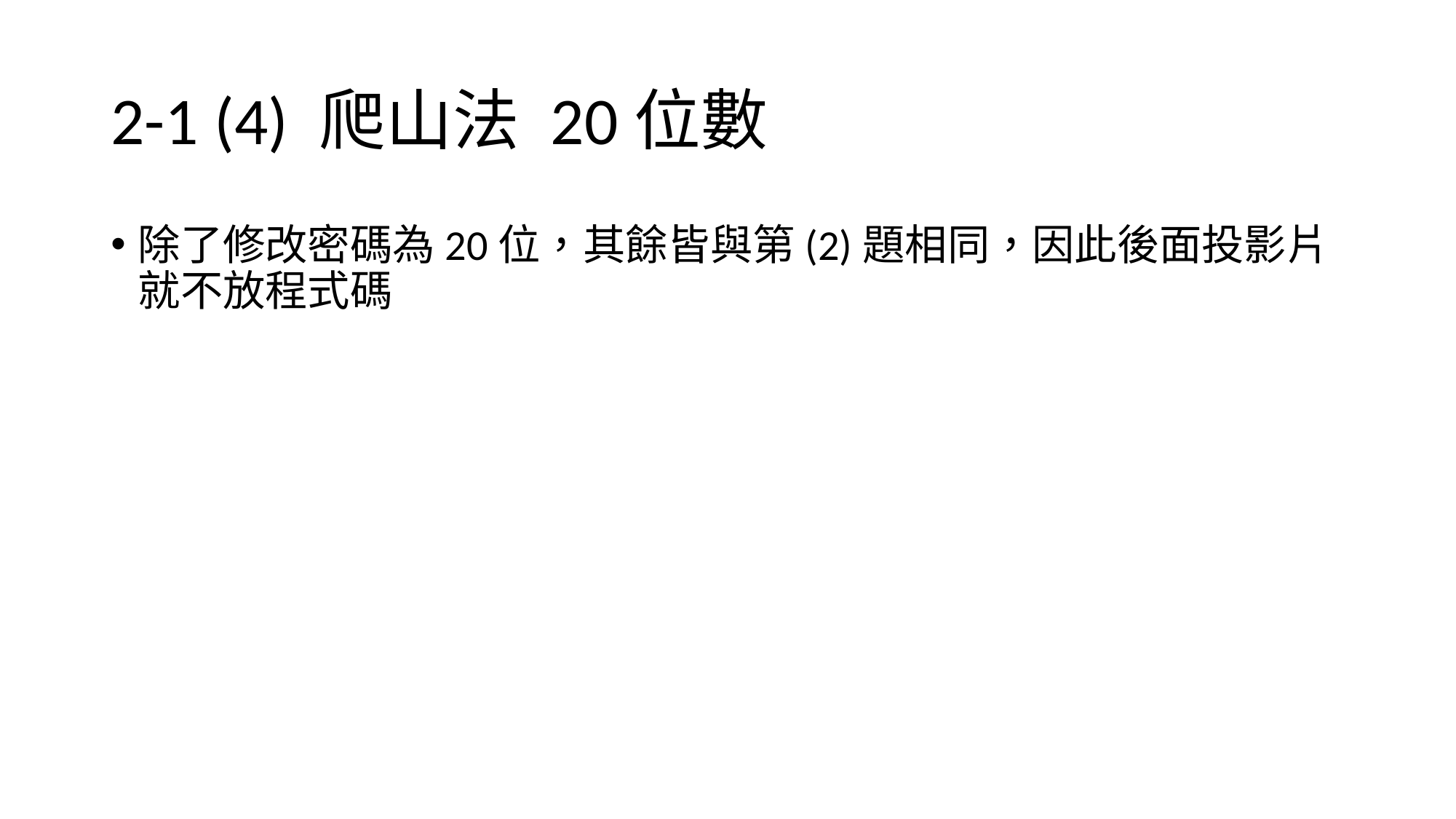

# 2-1 (4) 爬山法 20位數
除了修改密碼為20位，其餘皆與第(2)題相同，因此後面投影片就不放程式碼